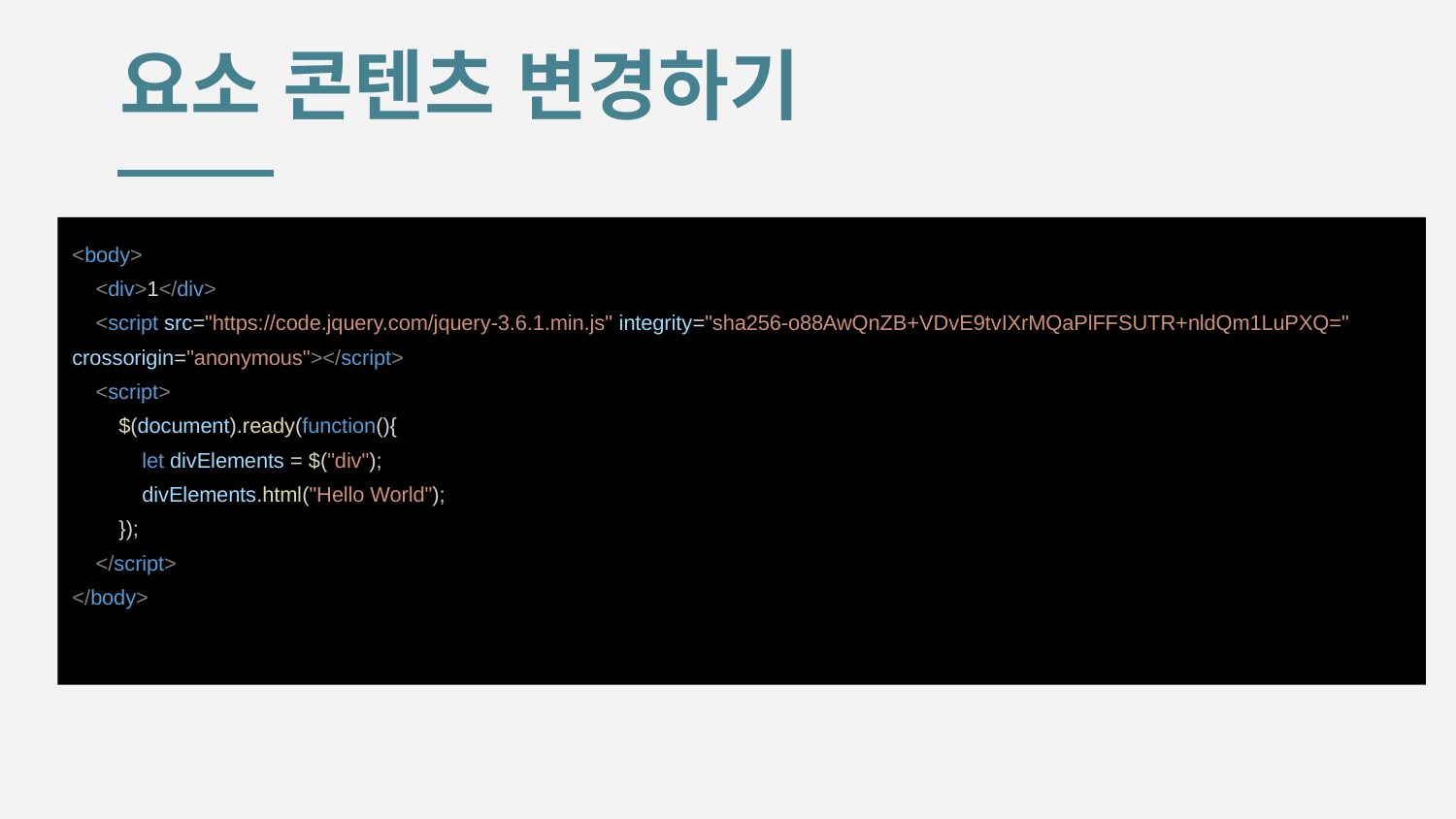

# 요소 콘텐츠 변경하기
<body>
    <div>1</div>
    <script src="https://code.jquery.com/jquery-3.6.1.min.js" integrity="sha256-o88AwQnZB+VDvE9tvIXrMQaPlFFSUTR+nldQm1LuPXQ=" crossorigin="anonymous"></script>
    <script>
        $(document).ready(function(){
            let divElements = $("div");
            divElements.html("Hello World");
        });
    </script>
</body>